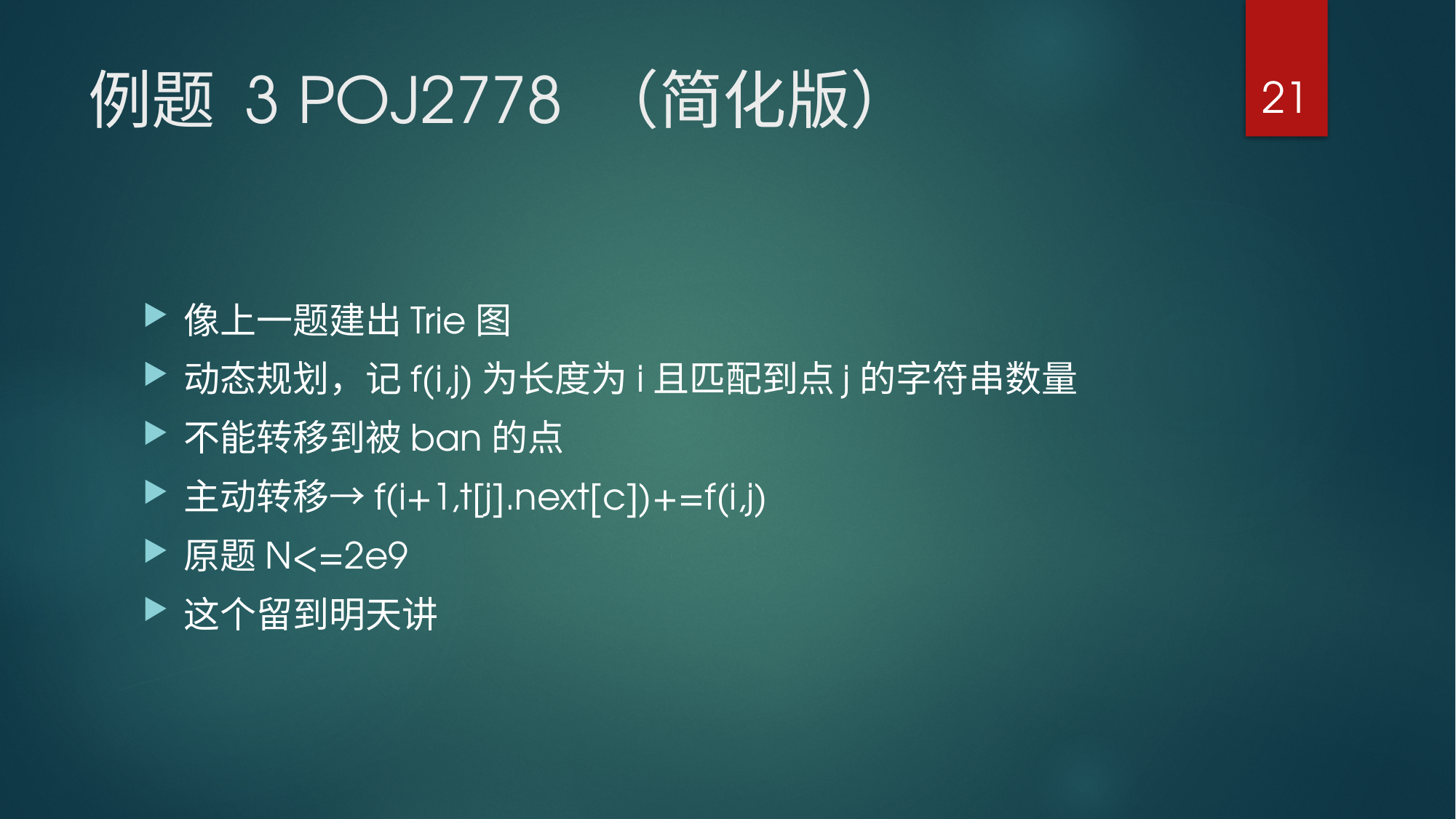

21
# 例题 3 POJ2778 （简化版）
像上一题建出Trie图
动态规划，记f(i,j)为长度为i且匹配到点j的字符串数量
不能转移到被ban的点
主动转移→f(i+1,t[j].next[c])+=f(i,j)
原题N<=2e9
这个留到明天讲